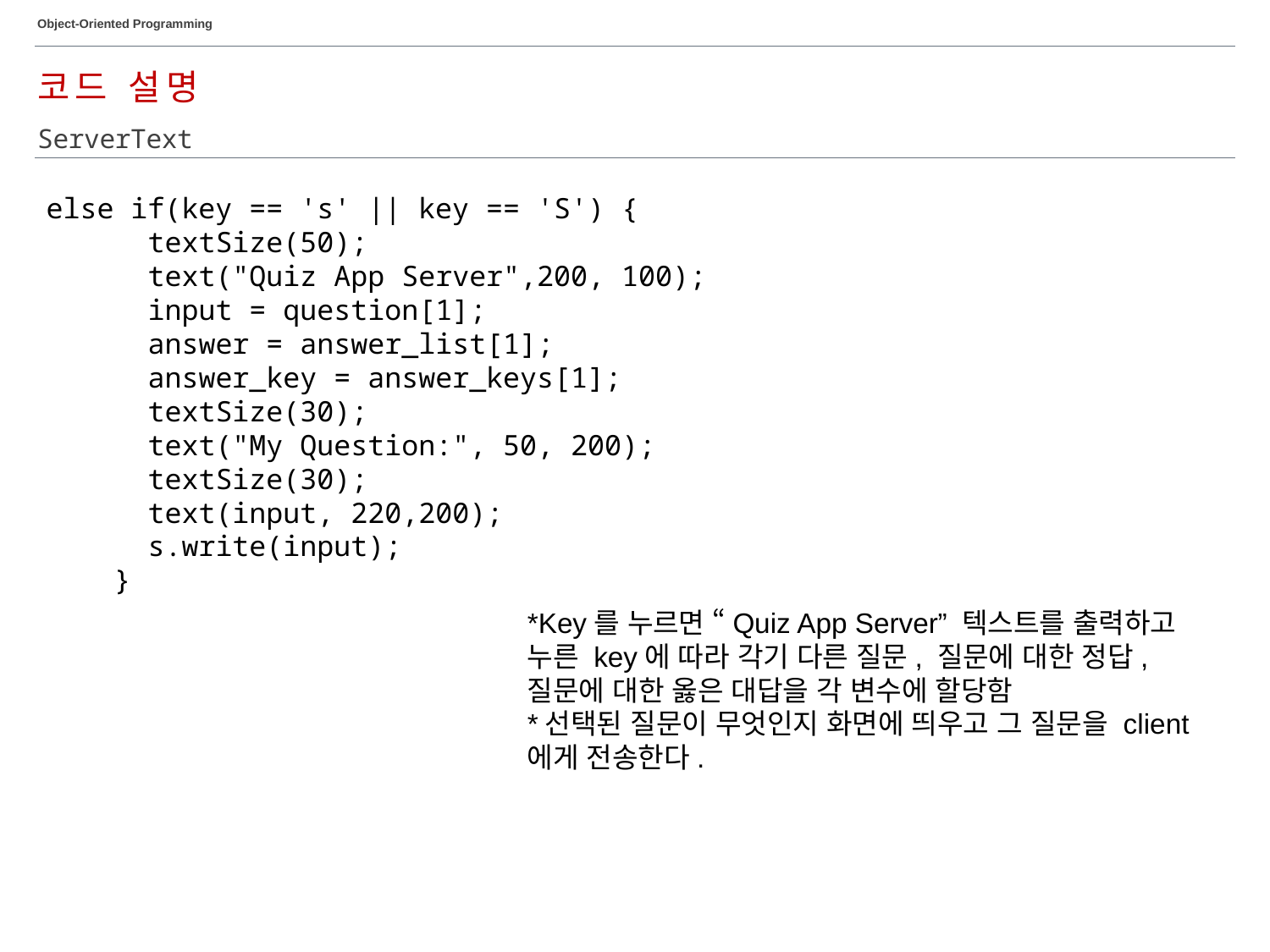

Object-Oriented Programming
코드 설명
ServerText
else if(key == 's' || key == 'S') {
      textSize(50);
      text("Quiz App Server",200, 100);
      input = question[1];
      answer = answer_list[1];
      answer_key = answer_keys[1];
      textSize(30);
      text("My Question:", 50, 200);
      textSize(30);
      text(input, 220,200);
      s.write(input);
    }
*Key를 누르면 “Quiz App Server” 텍스트를 출력하고 누른 key에 따라 각기 다른 질문, 질문에 대한 정답, 질문에 대한 옳은 대답을 각 변수에 할당함
*선택된 질문이 무엇인지 화면에 띄우고 그 질문을 client에게 전송한다.